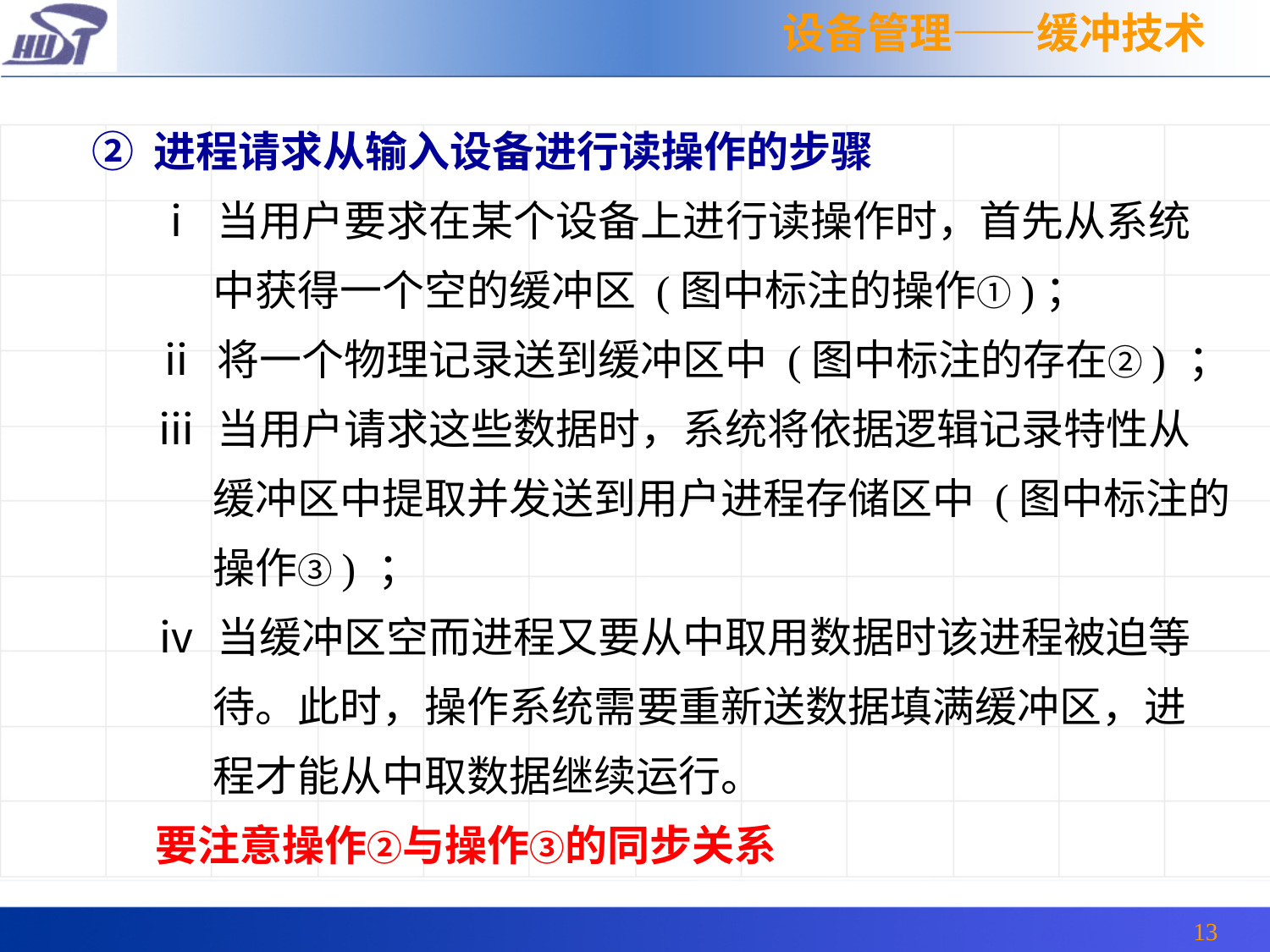

设备管理——缓冲技术
② 进程请求从输入设备进行读操作的步骤
ⅰ 当用户要求在某个设备上进行读操作时，首先从系统
     中获得一个空的缓冲区 (图中标注的操作①)；
ⅱ 将一个物理记录送到缓冲区中 (图中标注的存在②) ；
ⅲ 当用户请求这些数据时，系统将依据逻辑记录特性从
     缓冲区中提取并发送到用户进程存储区中 (图中标注的
     操作③) ；
ⅳ 当缓冲区空而进程又要从中取用数据时该进程被迫等
     待。此时，操作系统需要重新送数据填满缓冲区，进
     程才能从中取数据继续运行。
要注意操作②与操作③的同步关系
13